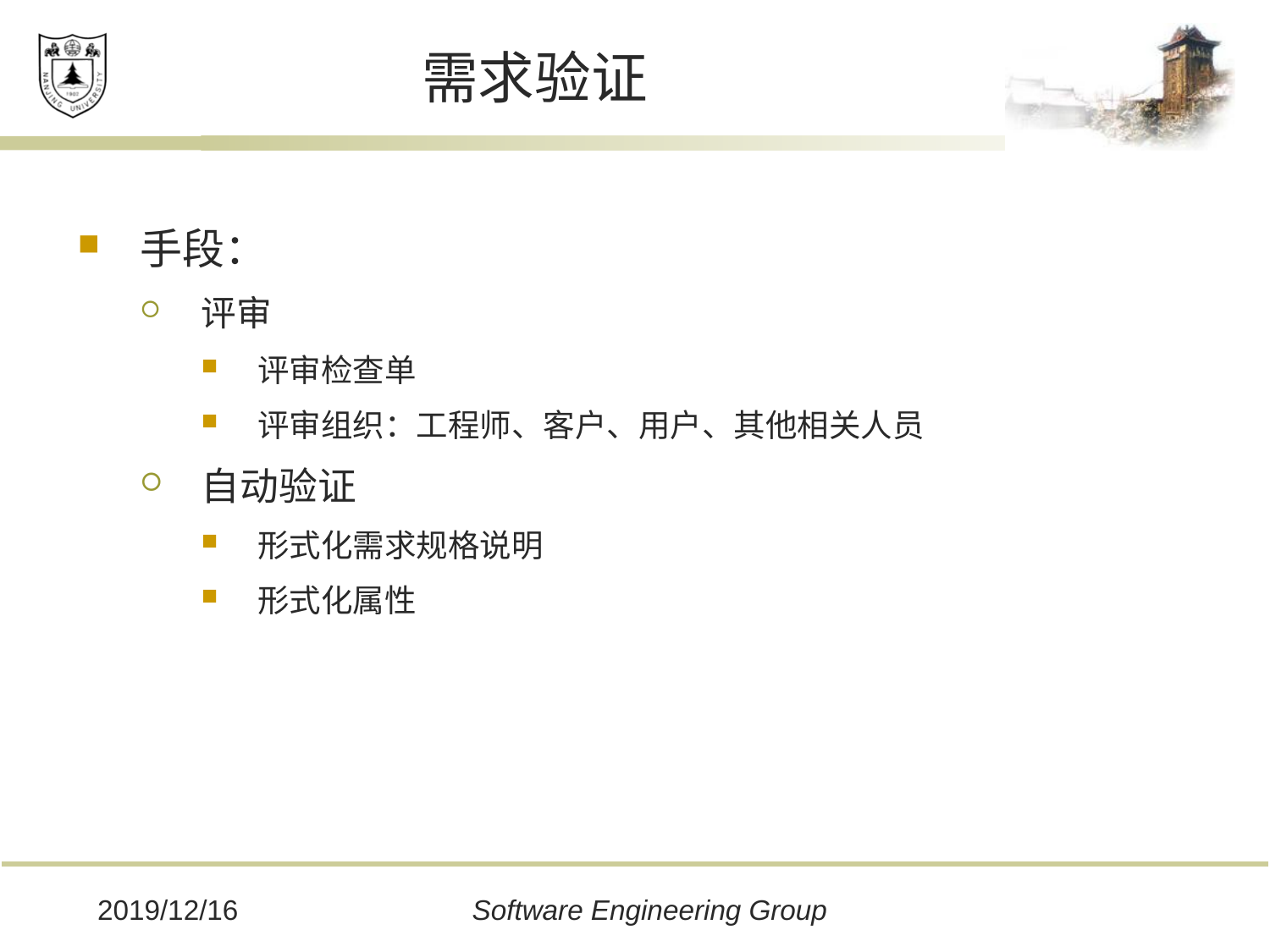

# 需求验证
手段：
评审
评审检查单
评审组织：工程师、客户、用户、其他相关人员
自动验证
形式化需求规格说明
形式化属性
2019/12/16
Software Engineering Group